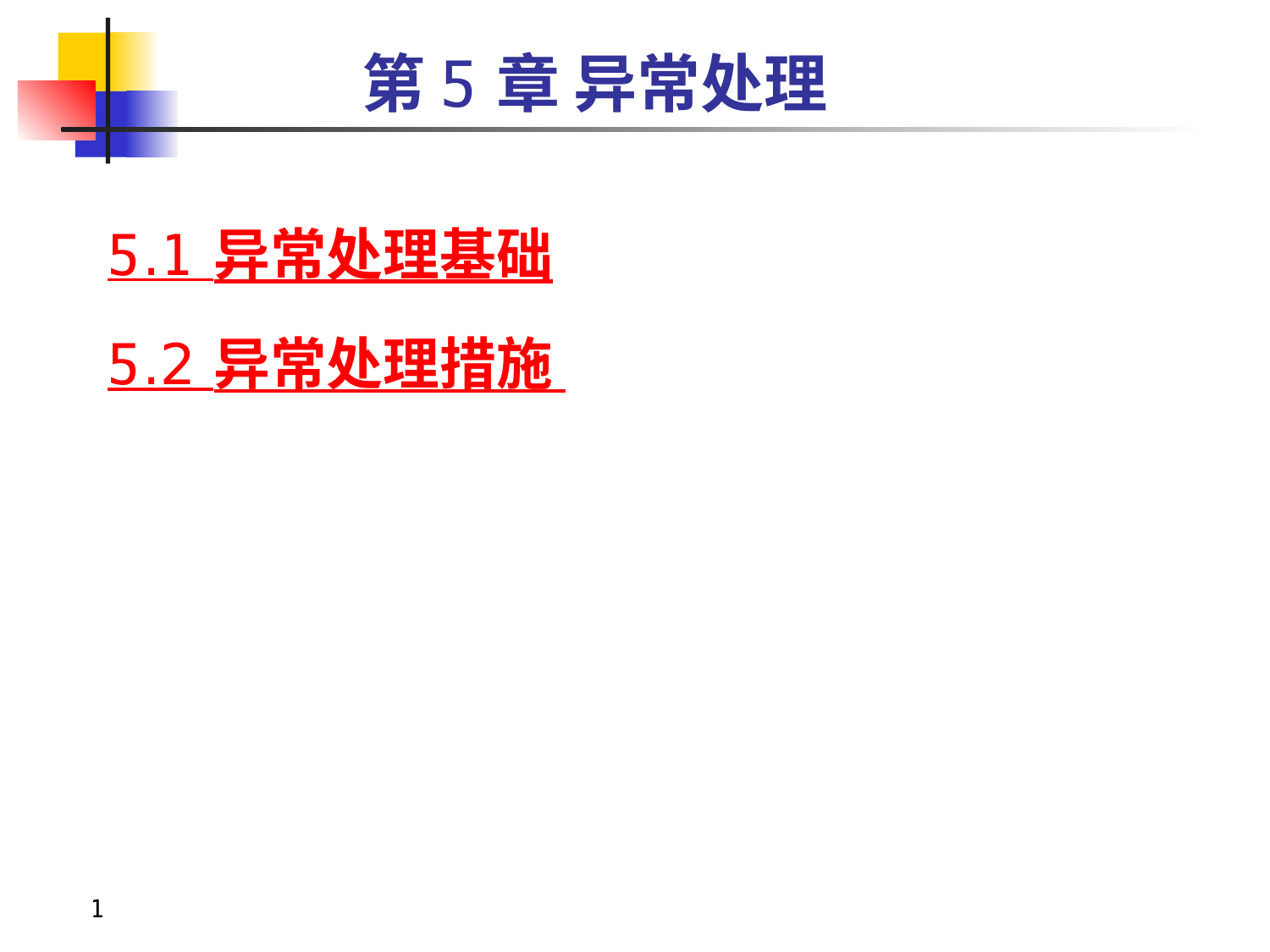

# 第5章 异常处理
5.1 异常处理基础
5.2 异常处理措施
1